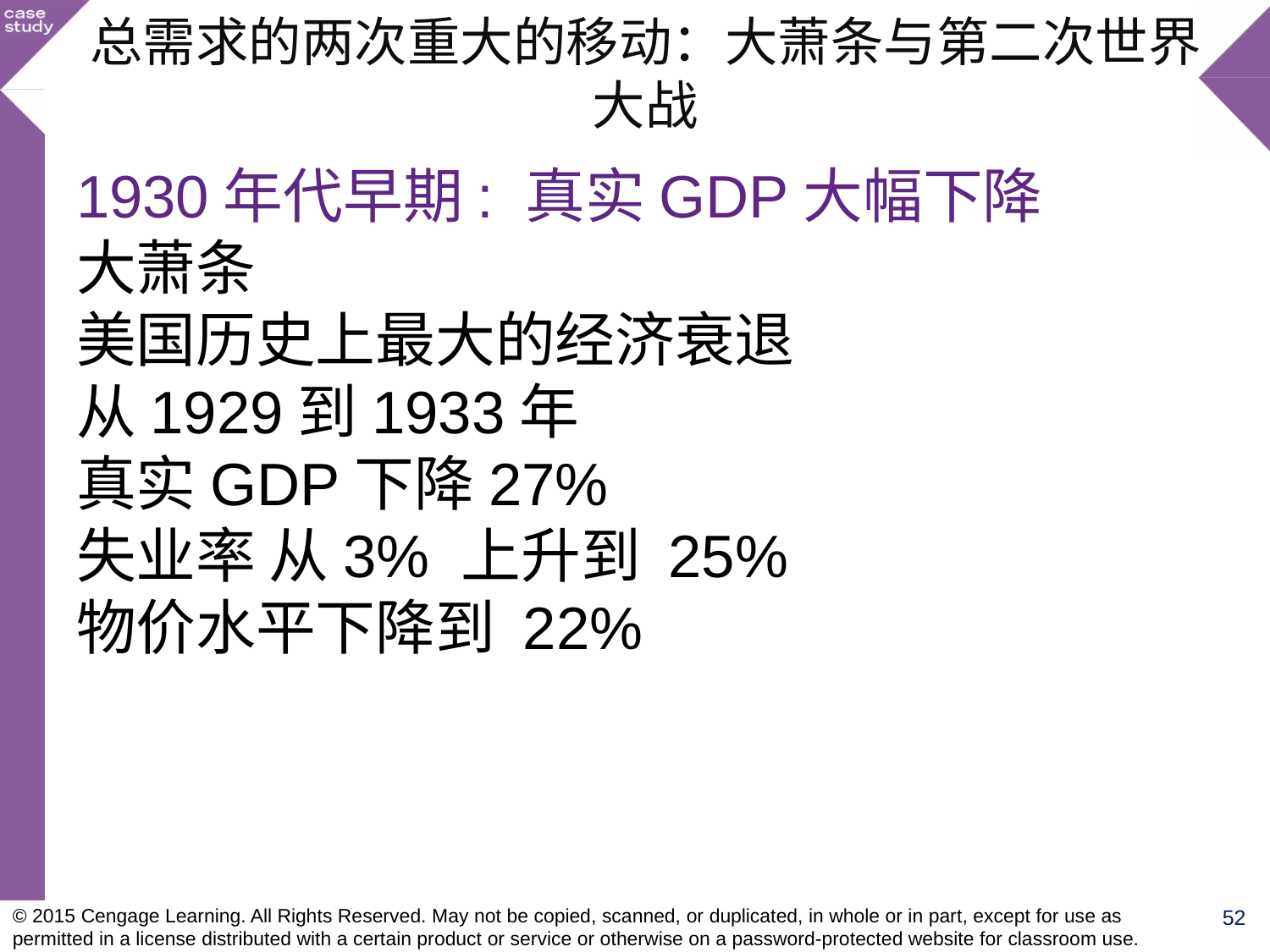

总需求的两次重大的移动：大萧条与第二次世界大战
1930年代早期: 真实GDP大幅下降
大萧条
美国历史上最大的经济衰退
从1929到1933年
真实GDP下降27%
失业率 从3% 上升到 25%
物价水平下降到 22%

52
© 2015 Cengage Learning. All Rights Reserved. May not be copied, scanned, or duplicated, in whole or in part, except for use as permitted in a license distributed with a certain product or service or otherwise on a password-protected website for classroom use.